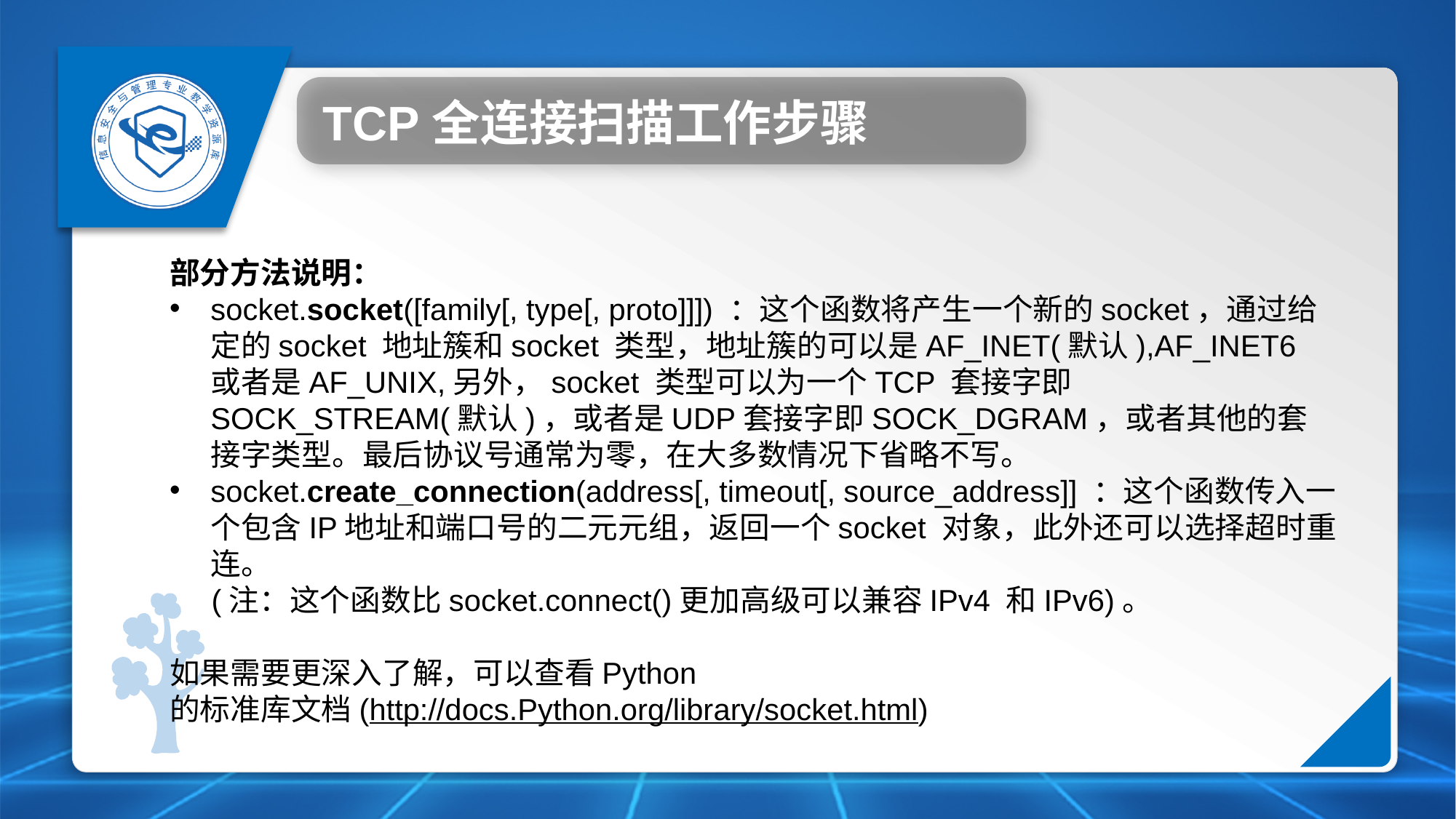

TCP全连接扫描工作步骤

部分方法说明：
socket.socket([family[, type[, proto]]]) ：这个函数将产生一个新的socket，通过给定的socket 地址簇和socket 类型，地址簇的可以是AF_INET(默认),AF_INET6 或者是AF_UNIX,另外，socket 类型可以为一个TCP 套接字即SOCK_STREAM(默认)，或者是UDP套接字即SOCK_DGRAM，或者其他的套接字类型。最后协议号通常为零，在大多数情况下省略不写。
socket.create_connection(address[, timeout[, source_address]] ：这个函数传入一个包含IP地址和端口号的二元元组，返回一个socket 对象，此外还可以选择超时重连。
     (注：这个函数比socket.connect()更加高级可以兼容IPv4 和IPv6)。

如果需要更深入了解，可以查看Python 的标准库文档(http://docs.Python.org/library/socket.html)